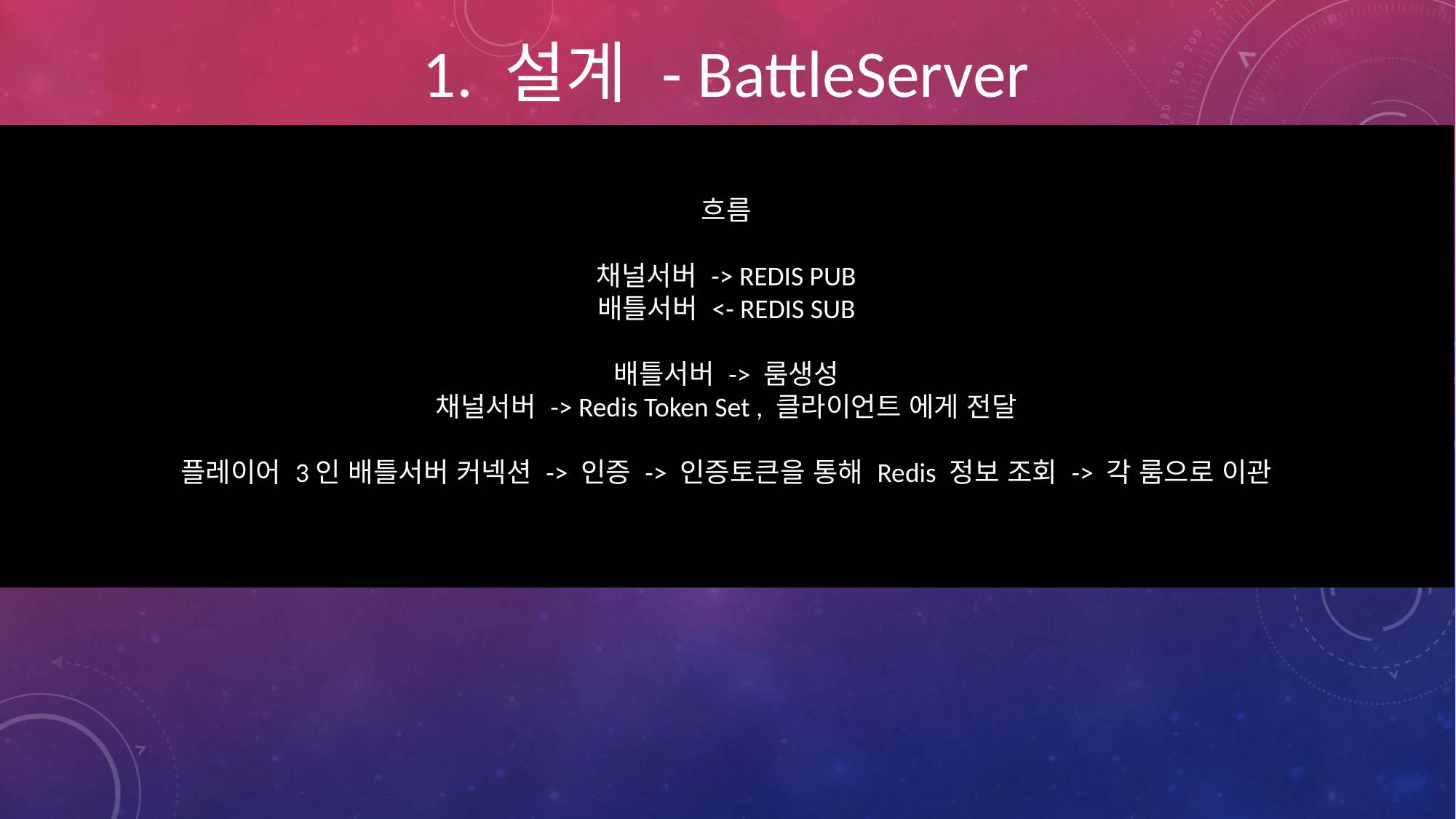

1. 설계 - BattleServer
흐름

채널서버 -> REDIS PUB
배틀서버 <- REDIS SUB

배틀서버 -> 룸생성
채널서버 -> Redis Token Set , 클라이언트 에게 전달

플레이어 3인 배틀서버 커넥션 -> 인증 -> 인증토큰을 통해 Redis 정보 조회 -> 각 룸으로 이관